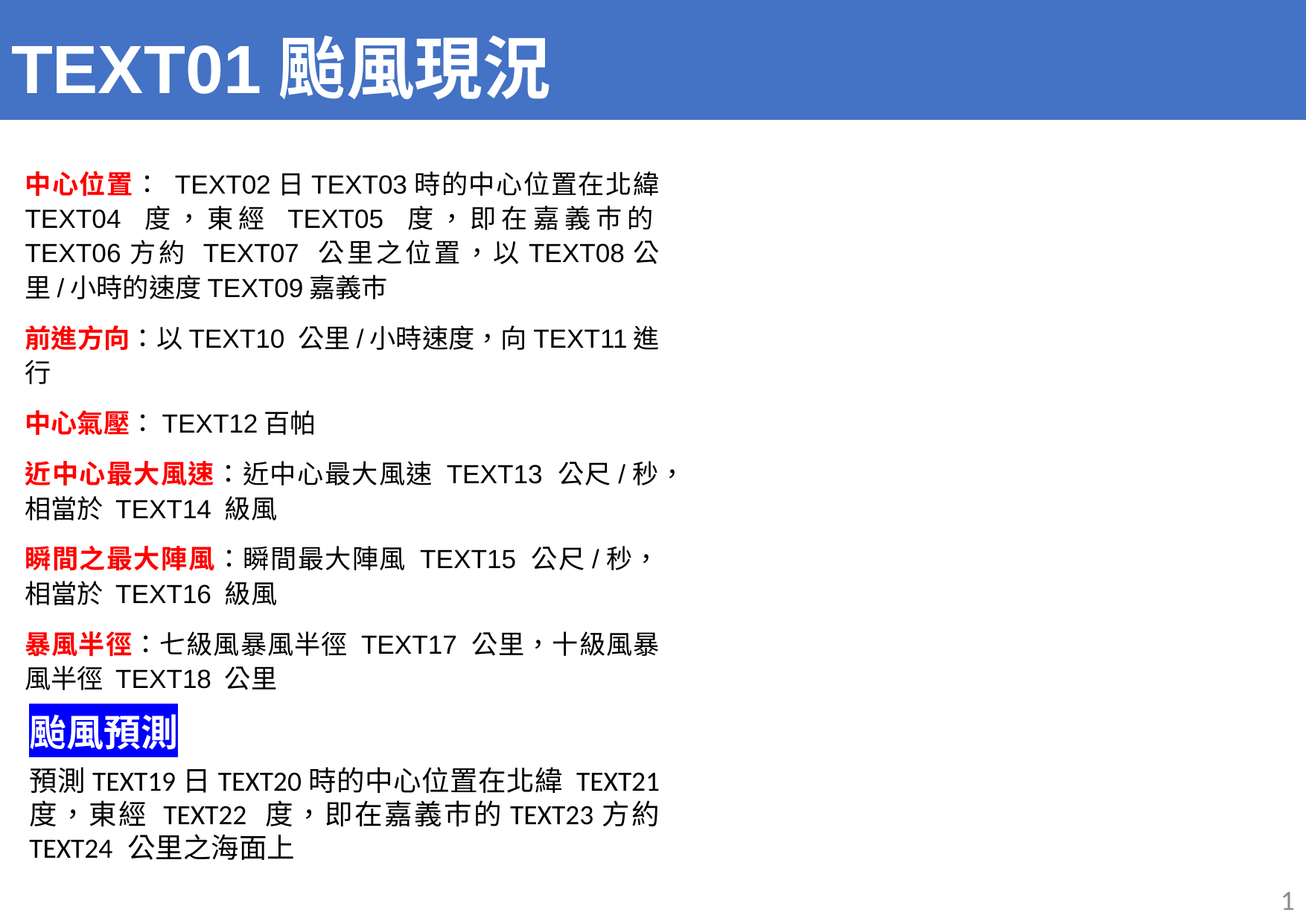

# TEXT01颱風現況
中心位置： TEXT02日TEXT03時的中心位置在北緯 TEXT04 度，東經 TEXT05 度，即在嘉義巿的TEXT06方約 TEXT07 公里之位置，以TEXT08公里/小時的速度TEXT09嘉義巿
前進方向：以TEXT10 公里/小時速度，向TEXT11進行
中心氣壓：TEXT12百帕
近中心最大風速：近中心最大風速 TEXT13 公尺/秒，相當於 TEXT14 級風
瞬間之最大陣風：瞬間最大陣風 TEXT15 公尺/秒，相當於 TEXT16 級風
暴風半徑：七級風暴風半徑 TEXT17 公里，十級風暴風半徑 TEXT18 公里
颱風預測
預測TEXT19日TEXT20時的中心位置在北緯 TEXT21 度，東經 TEXT22 度，即在嘉義巿的TEXT23方約 TEXT24 公里之海面上
1